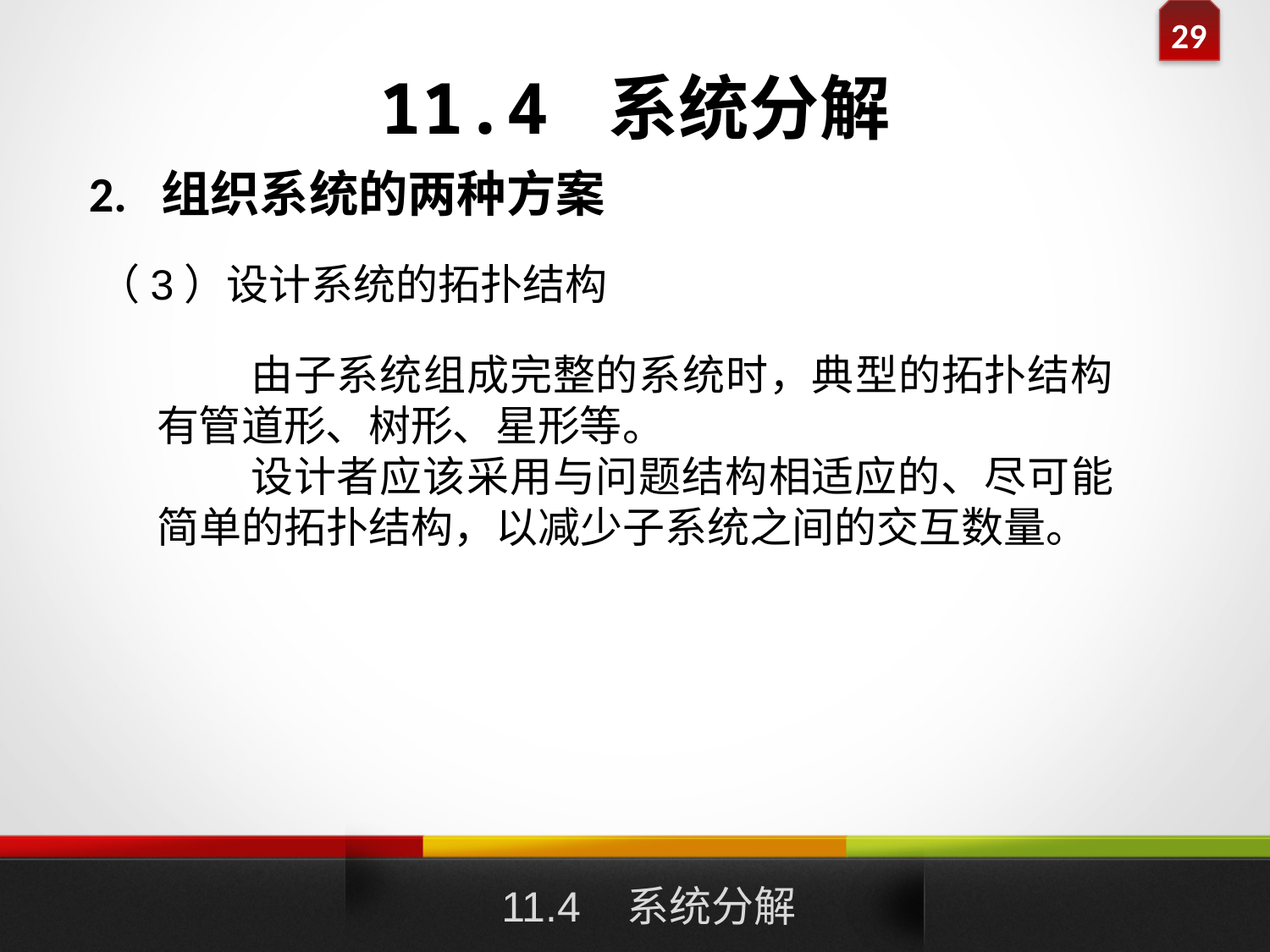

# 11.4 系统分解
2.  组织系统的两种方案
（3）设计系统的拓扑结构
        由子系统组成完整的系统时，典型的拓扑结构有管道形、树形、星形等。
        设计者应该采用与问题结构相适应的、尽可能简单的拓扑结构，以减少子系统之间的交互数量。
11.4   系统分解